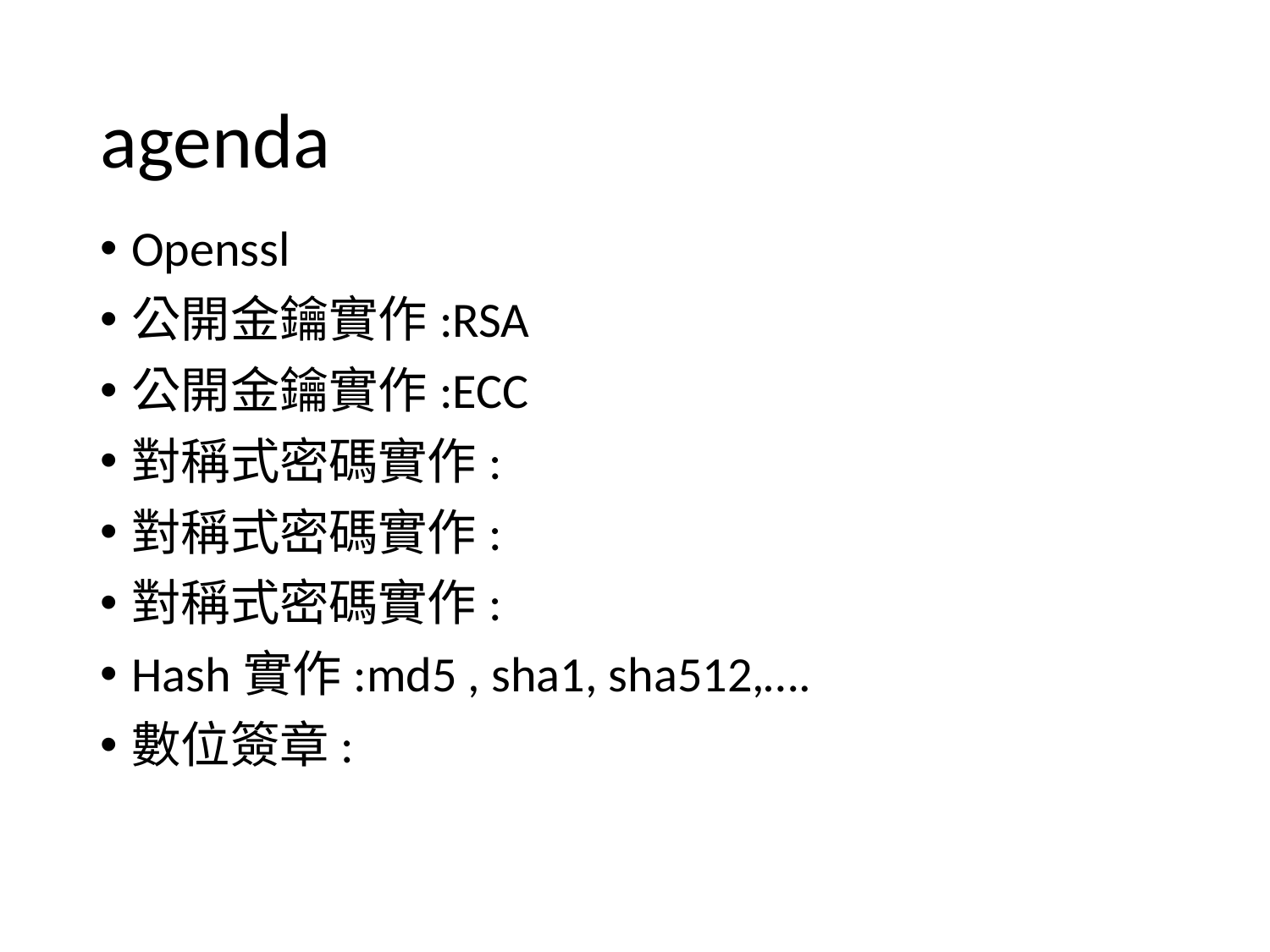

# agenda
Openssl
公開金鑰實作:RSA
公開金鑰實作:ECC
對稱式密碼實作:
對稱式密碼實作:
對稱式密碼實作:
Hash實作:md5 , sha1, sha512,….
數位簽章: